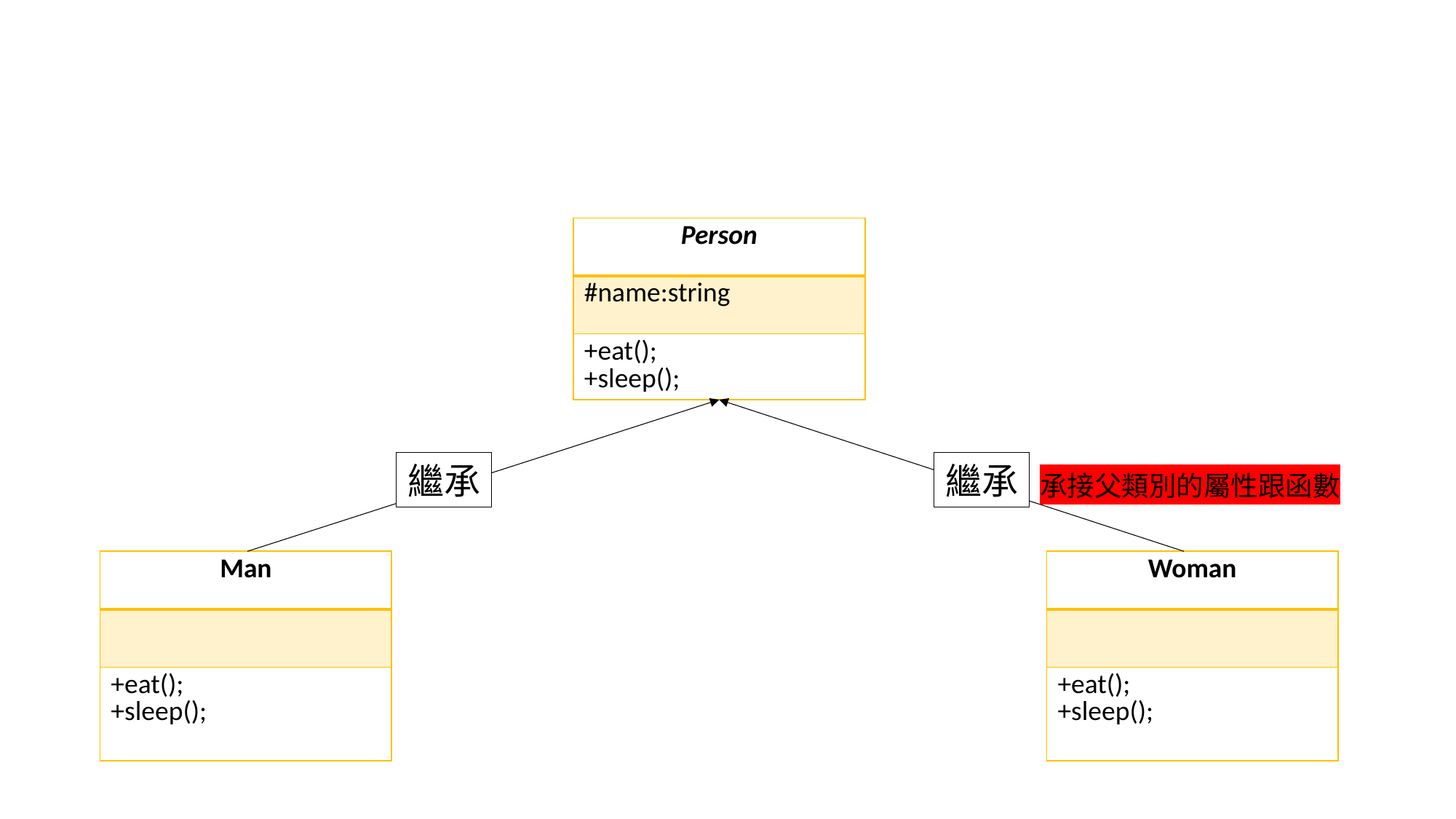

| Person |
| --- |
| #name:string |
| +eat(); +sleep(); |
繼承
繼承
承接父類別的屬性跟函數
| Man |
| --- |
|  |
| +eat(); +sleep(); |
| Woman |
| --- |
|  |
| +eat(); +sleep(); |